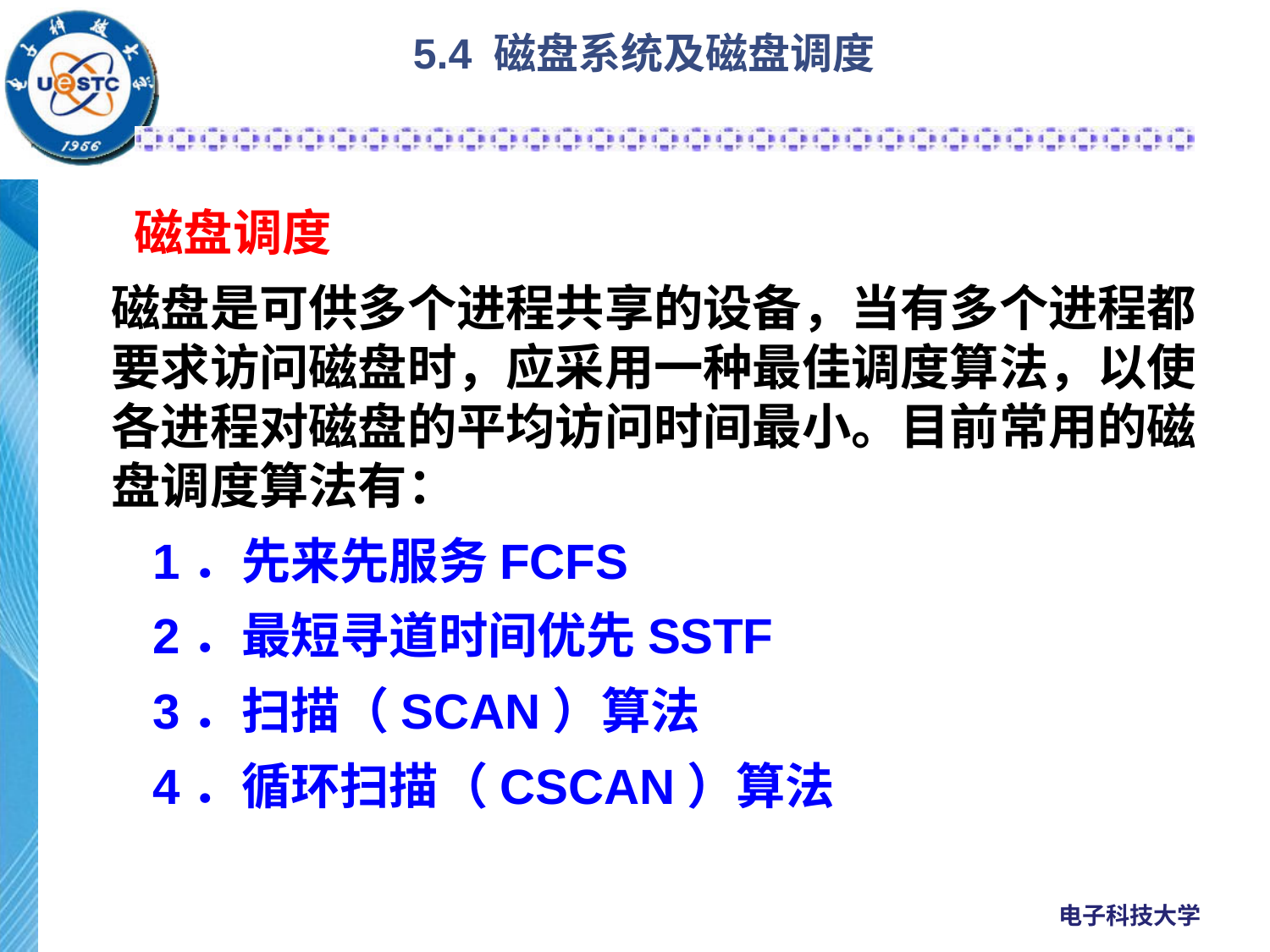

# 5.4 磁盘系统及磁盘调度
 磁盘调度
磁盘是可供多个进程共享的设备，当有多个进程都要求访问磁盘时，应采用一种最佳调度算法，以使各进程对磁盘的平均访问时间最小。目前常用的磁盘调度算法有：
   1．先来先服务FCFS
   2．最短寻道时间优先SSTF
   3．扫描（SCAN）算法
   4．循环扫描（CSCAN）算法